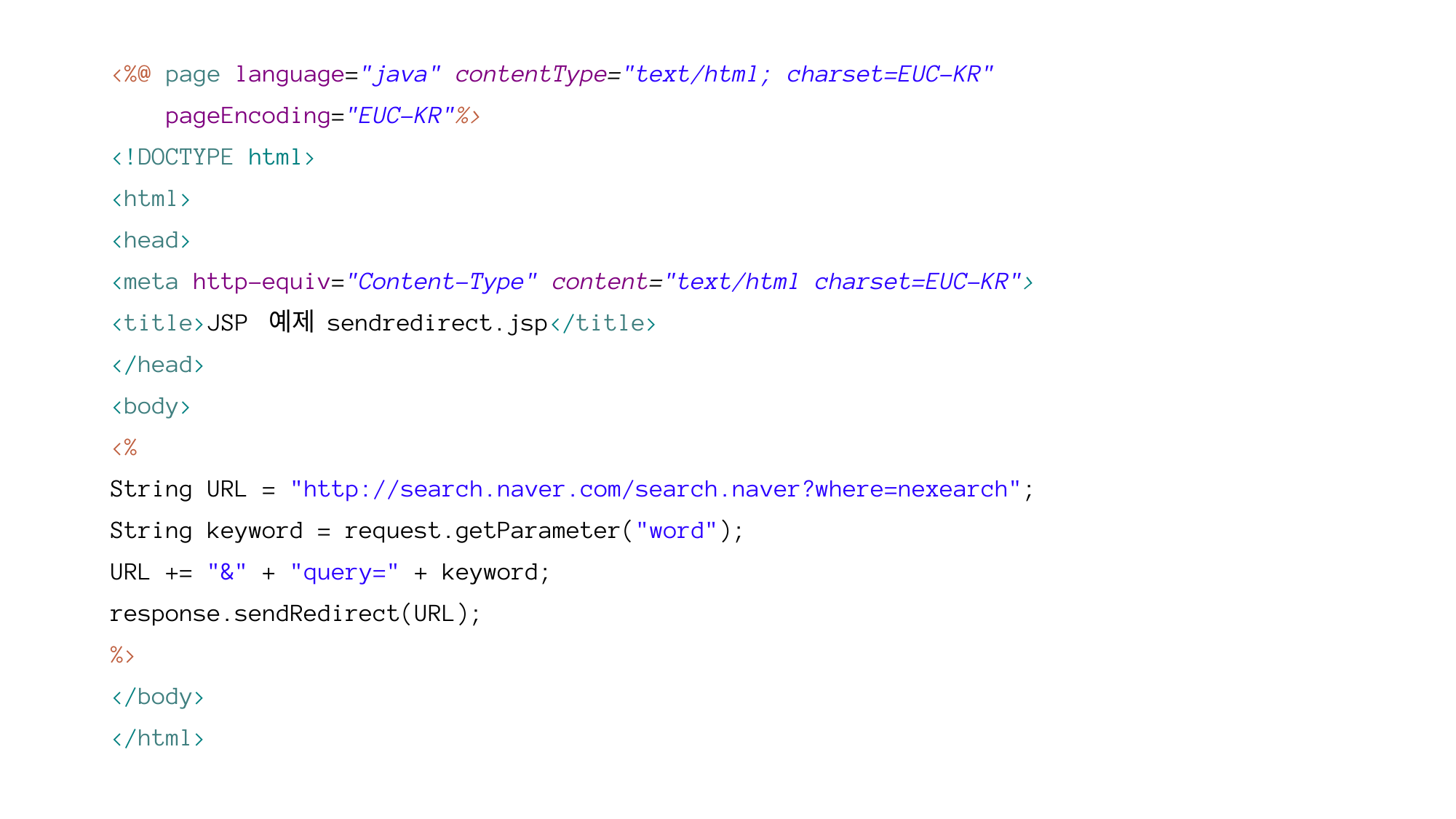

<%@ page language="java" contentType="text/html; charset=EUC-KR"
    pageEncoding="EUC-KR"%>
<!DOCTYPE html>
<html>
<head>
<meta http-equiv="Content-Type" content="text/html charset=EUC-KR">
<title>JSP 예제 sendredirect.jsp</title>
</head>
<body>
<%
String URL = "http://search.naver.com/search.naver?where=nexearch";
String keyword = request.getParameter("word");
URL += "&" + "query=" + keyword;
response.sendRedirect(URL);
%>
</body>
</html>